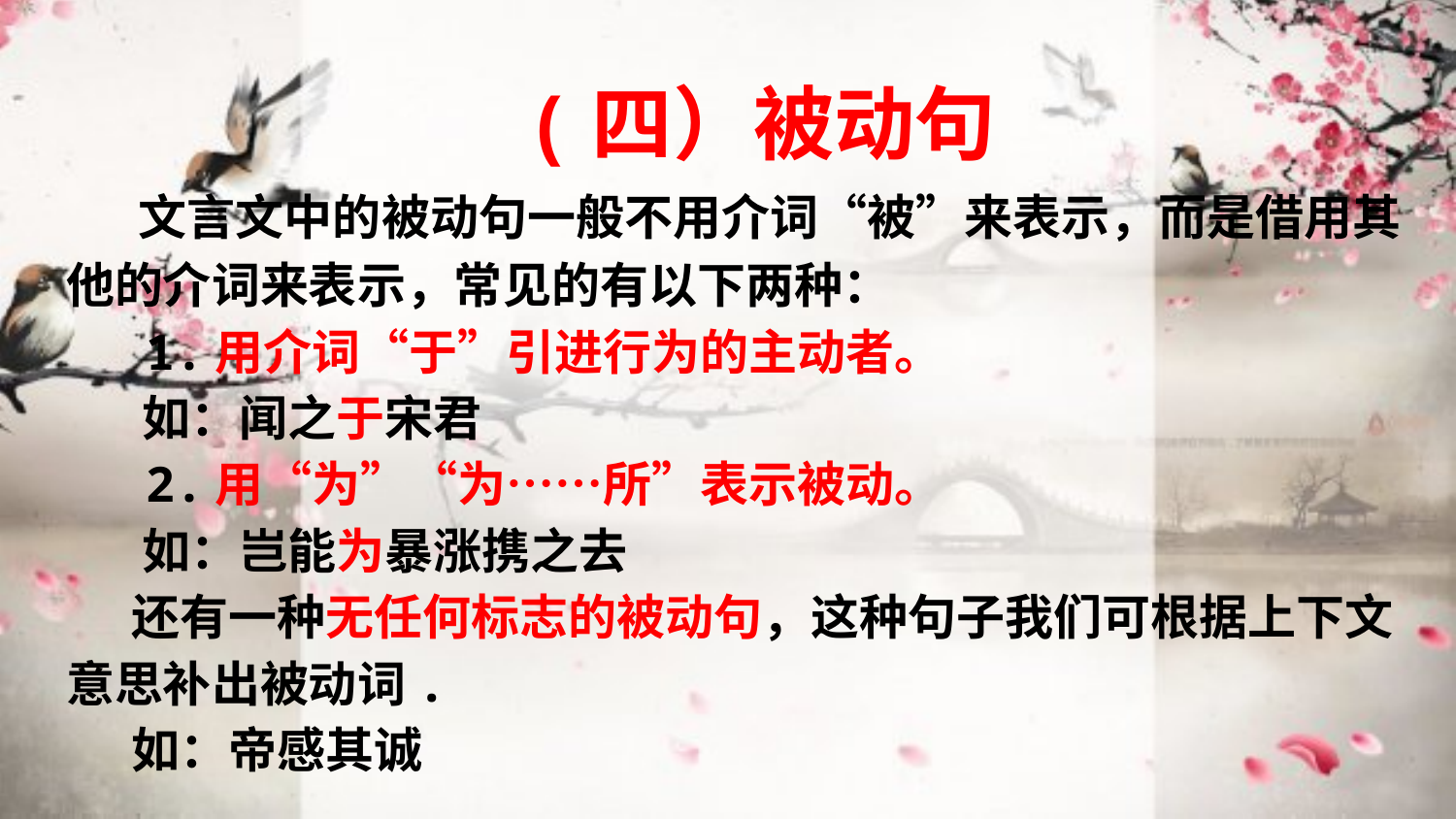

(四）被动句
   文言文中的被动句一般不用介词“被”来表示，而是借用其他的介词来表示，常见的有以下两种：
  1.用介词“于”引进行为的主动者。
    如：闻之于宋君
  2.用“为”“为……所”表示被动。
    如：岂能为暴涨携之去
   还有一种无任何标志的被动句，这种句子我们可根据上下文意思补出被动词.
   如：帝感其诚